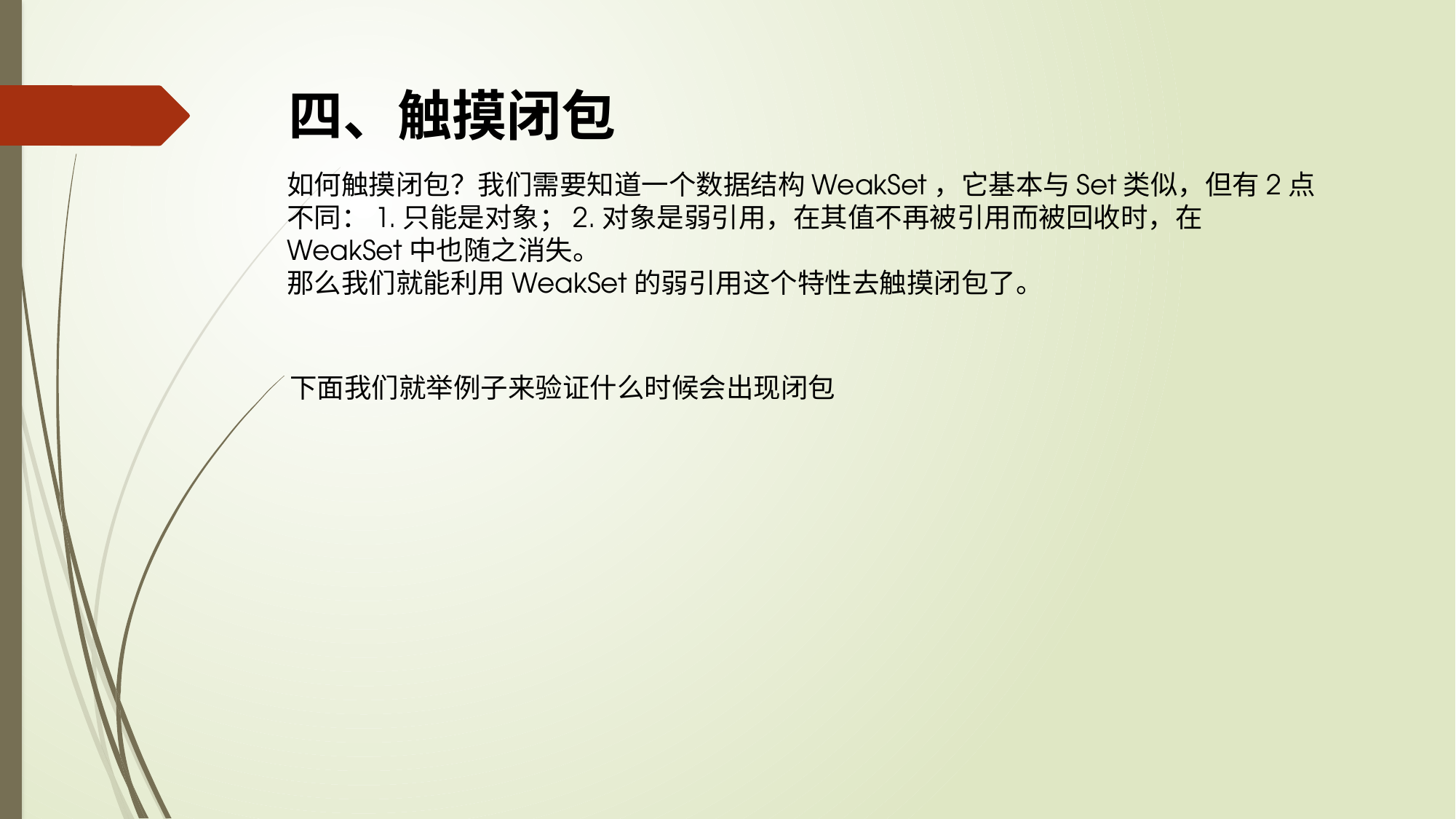

四、触摸闭包
如何触摸闭包？我们需要知道一个数据结构WeakSet，它基本与Set类似，但有2点不同：1.只能是对象；2.对象是弱引用，在其值不再被引用而被回收时，在WeakSet中也随之消失。
那么我们就能利用WeakSet的弱引用这个特性去触摸闭包了。
下面我们就举例子来验证什么时候会出现闭包